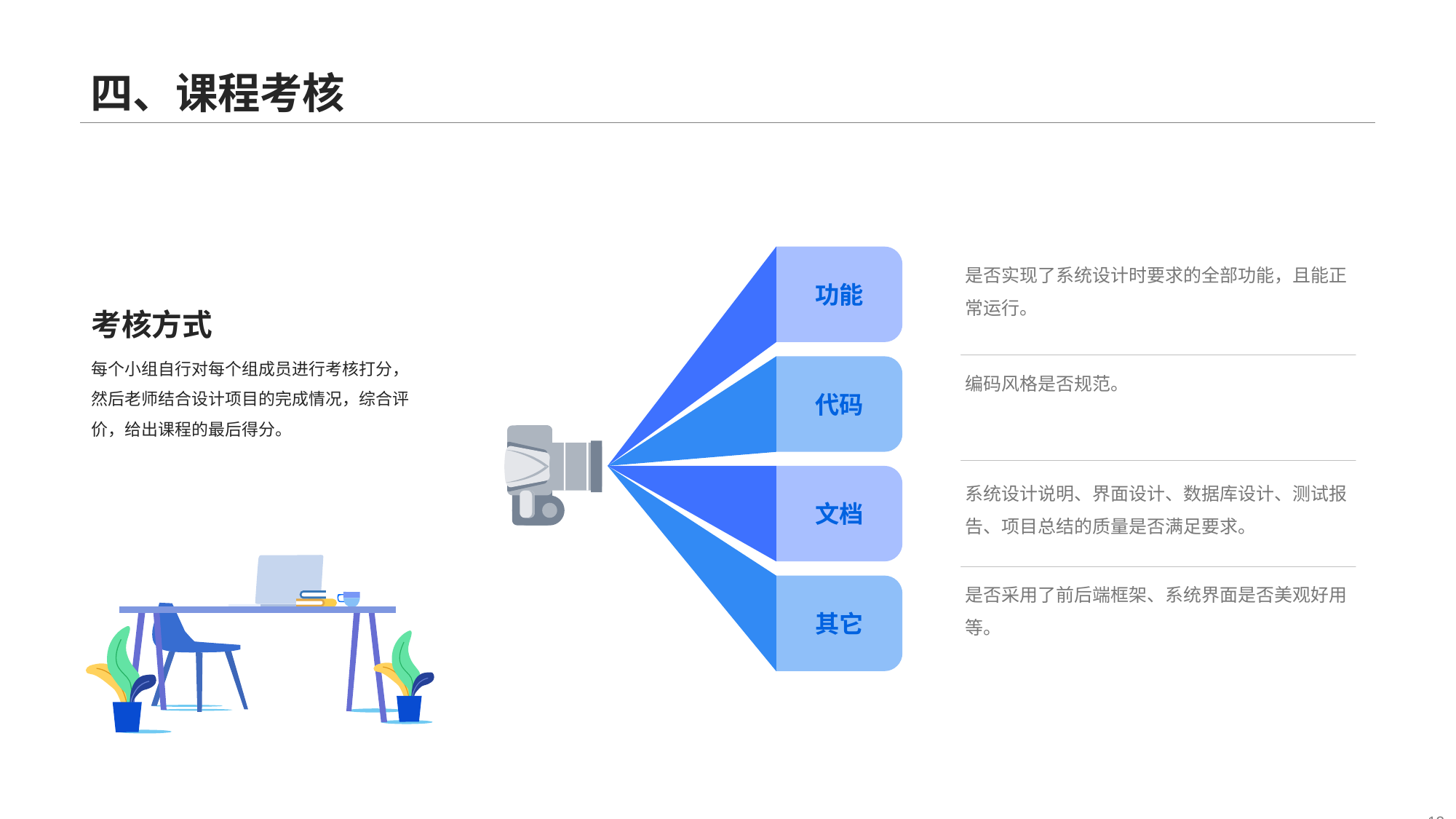

四、课程考核

功能
是否实现了系统设计时要求的全部功能，且能正常运行。
考核方式
每个小组自行对每个组成员进行考核打分，然后老师结合设计项目的完成情况，综合评价，给出课程的最后得分。
编码风格是否规范。

代码

系统设计说明、界面设计、数据库设计、测试报告、项目总结的质量是否满足要求。

文档

是否采用了前后端框架、系统界面是否美观好用等。
其它
12